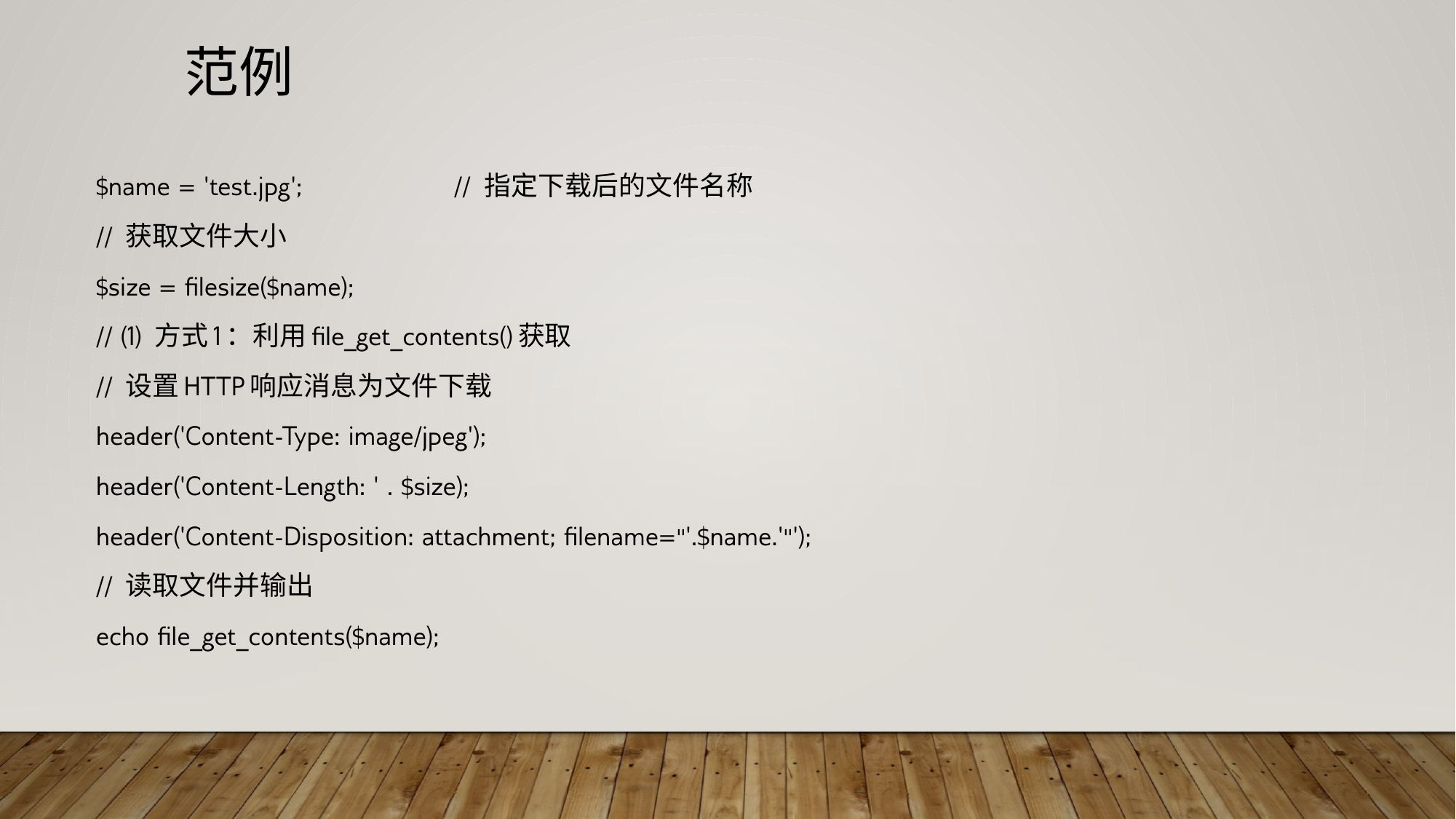

# 范例
$name = 'test.jpg';                   // 指定下载后的文件名称
// 获取文件大小
$size = filesize($name);
// (1) 方式1：利用file_get_contents()获取
// 设置HTTP响应消息为文件下载
header('Content-Type: image/jpeg');
header('Content-Length: ' . $size);
header('Content-Disposition: attachment; filename="'.$name.'"');
// 读取文件并输出
echo file_get_contents($name);